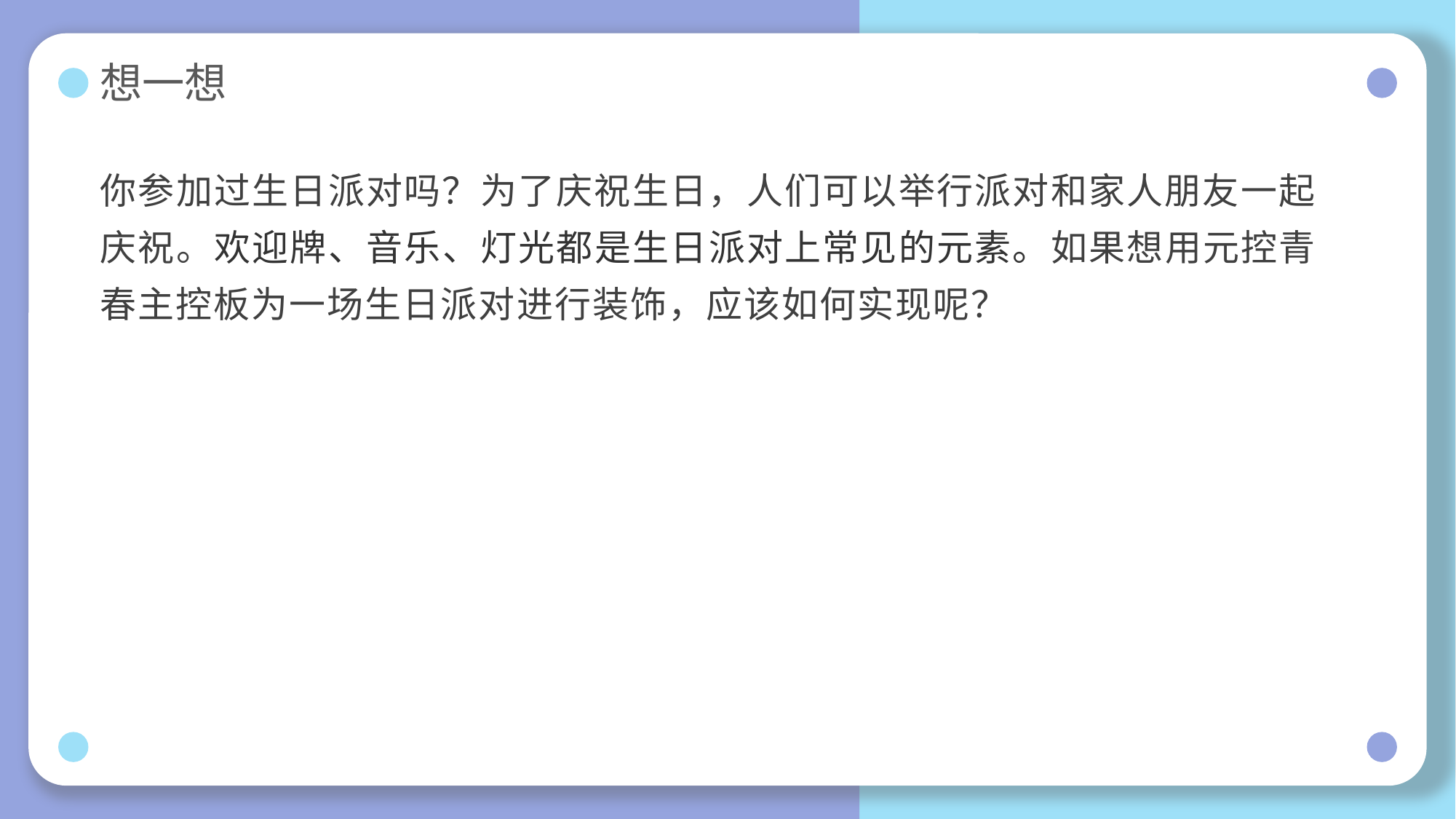

# 想一想
你参加过生日派对吗？为了庆祝生日，人们可以举行派对和家人朋友一起庆祝。欢迎牌、音乐、灯光都是生日派对上常见的元素。如果想用元控青春主控板为一场生日派对进行装饰，应该如何实现呢？